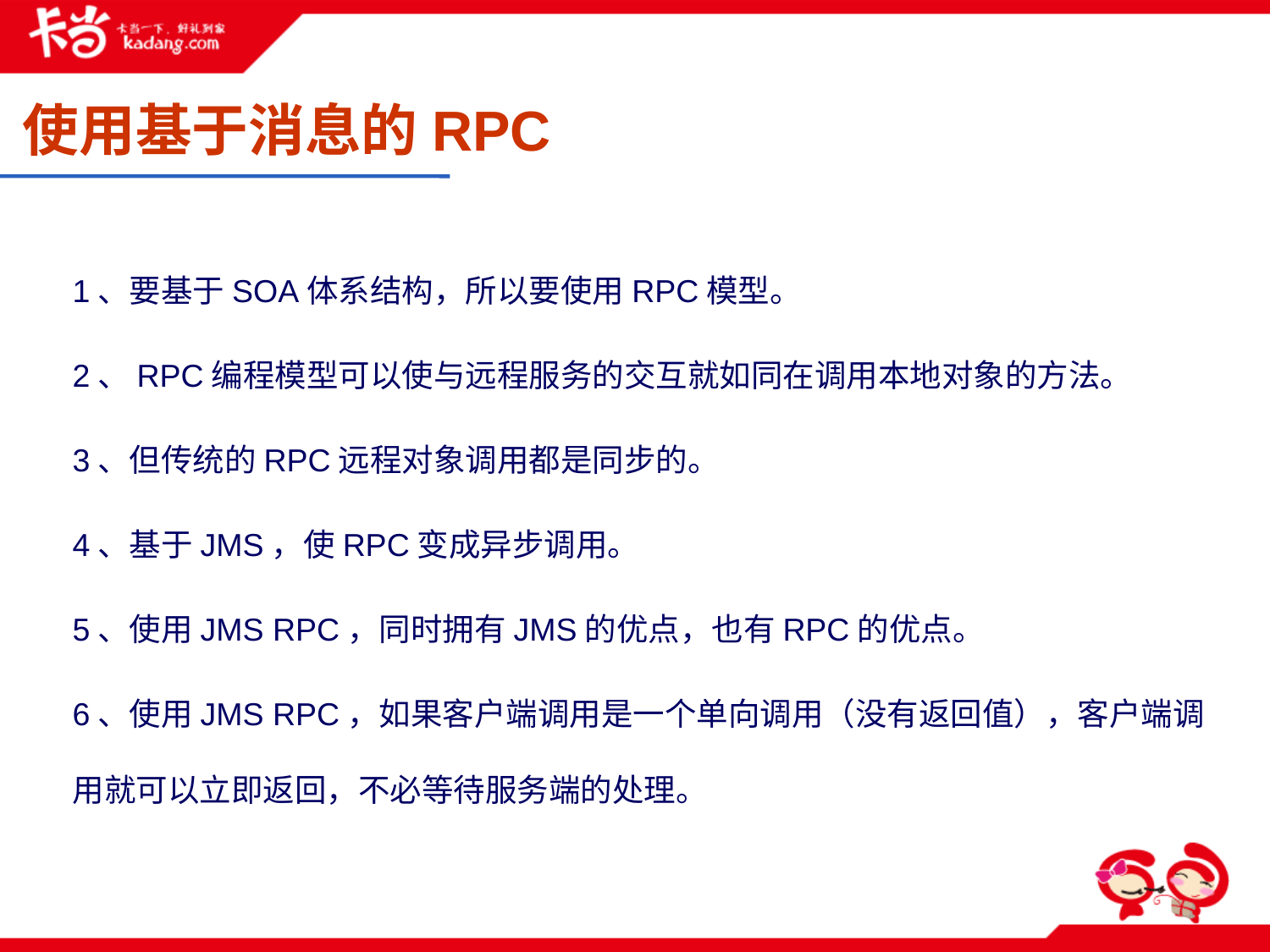

# 使用基于消息的RPC
1、要基于SOA体系结构，所以要使用RPC模型。
2、RPC编程模型可以使与远程服务的交互就如同在调用本地对象的方法。
3、但传统的RPC远程对象调用都是同步的。
4、基于JMS，使RPC变成异步调用。
5、使用JMS RPC，同时拥有JMS的优点，也有RPC的优点。
6、使用JMS RPC，如果客户端调用是一个单向调用（没有返回值），客户端调用就可以立即返回，不必等待服务端的处理。